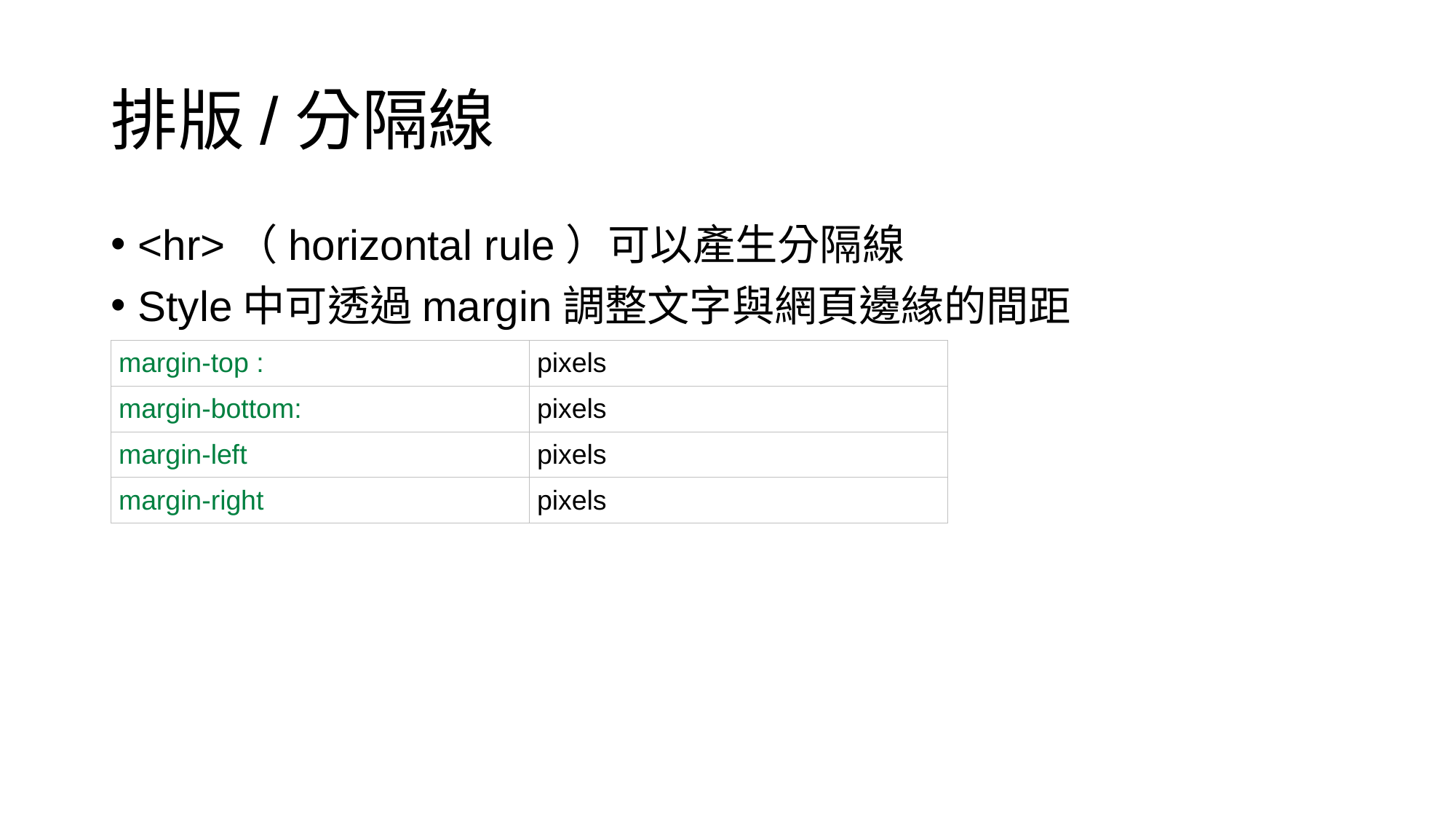

# 排版/分隔線
<hr>（horizontal rule）可以產生分隔線
Style中可透過margin調整文字與網頁邊緣的間距
| margin-top : | pixels |
| --- | --- |
| margin-bottom: | pixels |
| margin-left | pixels |
| margin-right | pixels |